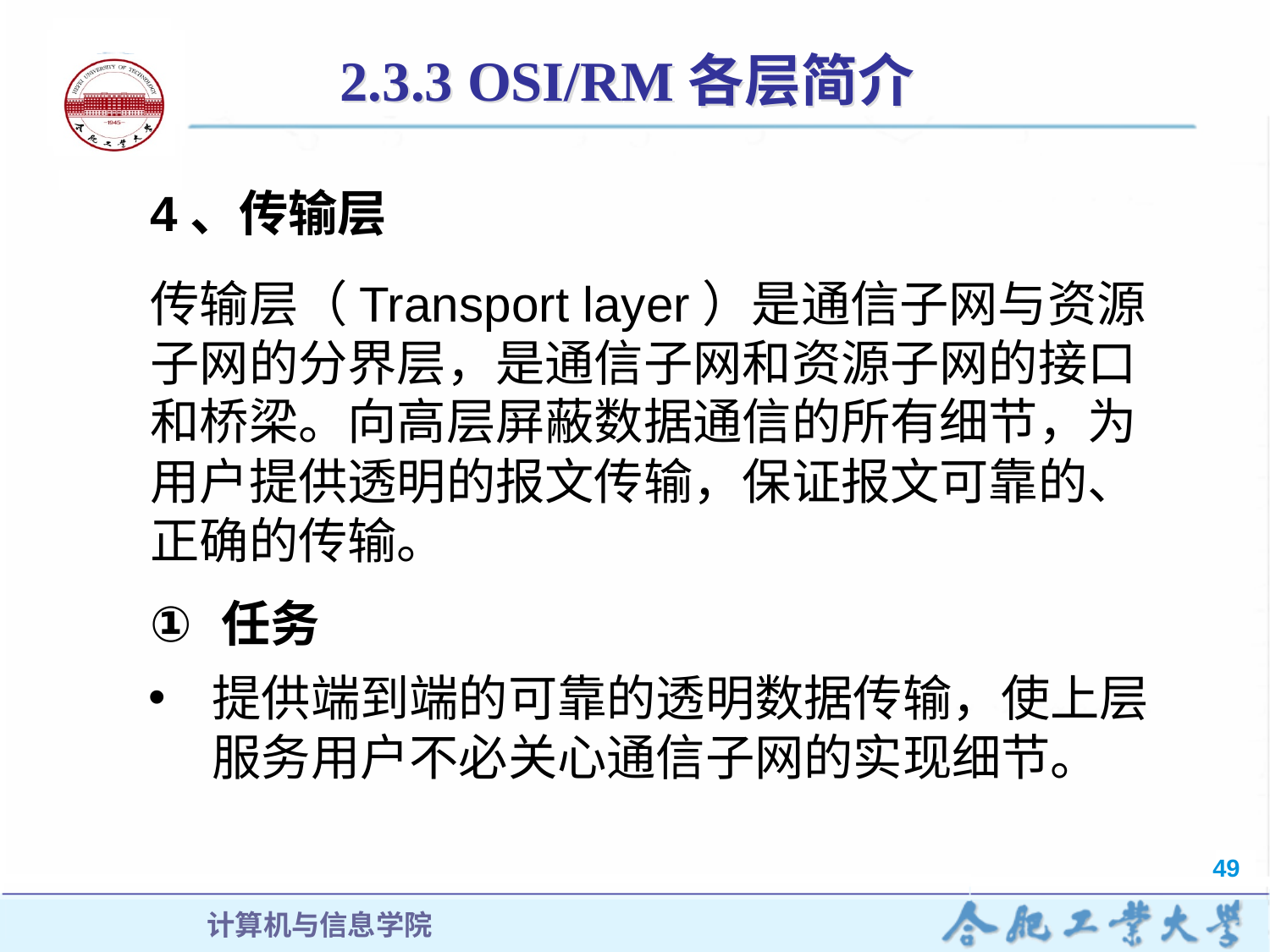

# 2.3.3 OSI/RM各层简介
4、传输层
传输层（Transport layer）是通信子网与资源子网的分界层，是通信子网和资源子网的接口和桥梁。向高层屏蔽数据通信的所有细节，为用户提供透明的报文传输，保证报文可靠的、正确的传输。
任务
提供端到端的可靠的透明数据传输，使上层服务用户不必关心通信子网的实现细节。